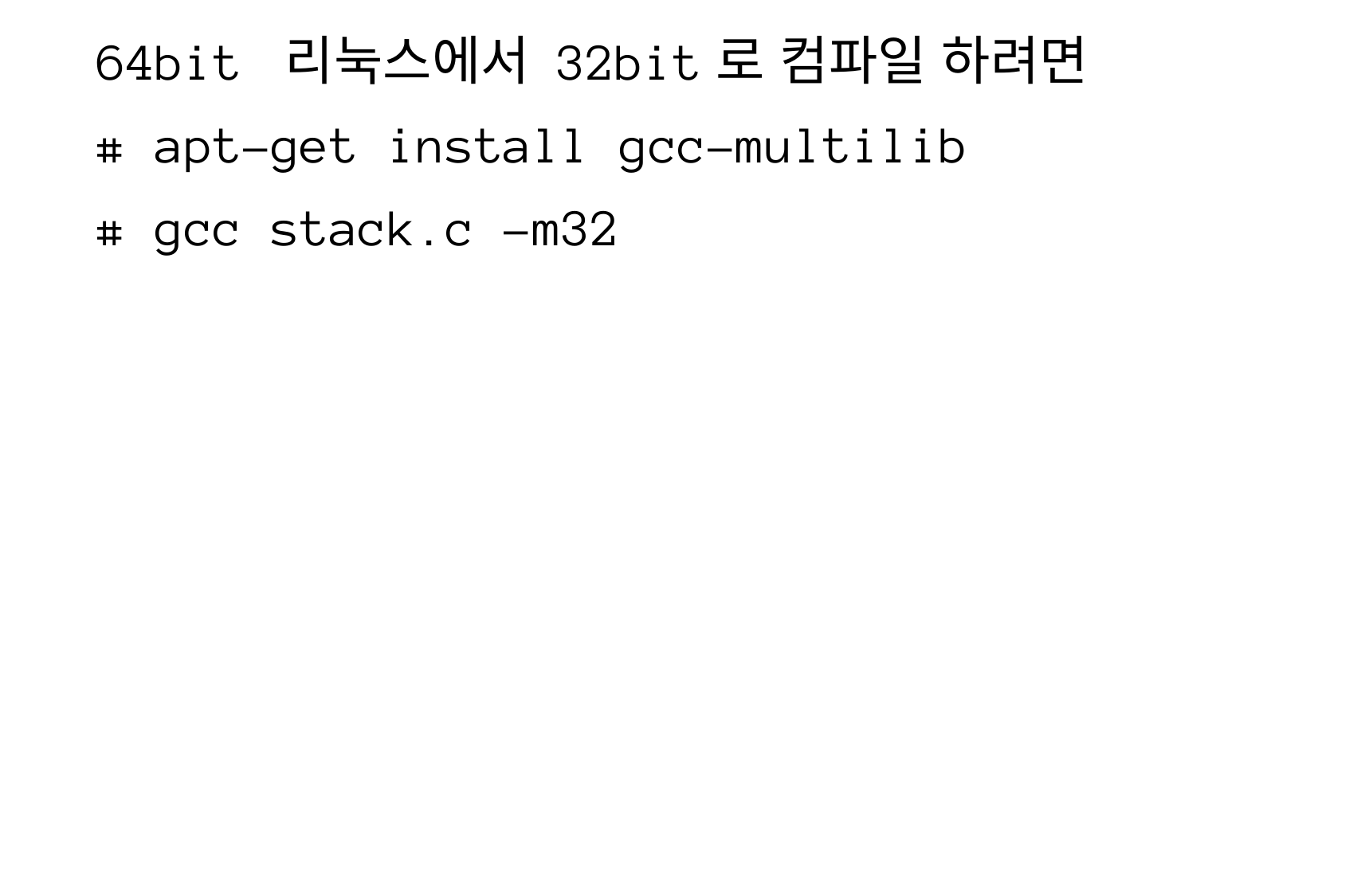

64bit 리눅스에서 32bit로 컴파일 하려면
# apt-get install gcc-multilib
# gcc stack.c -m32